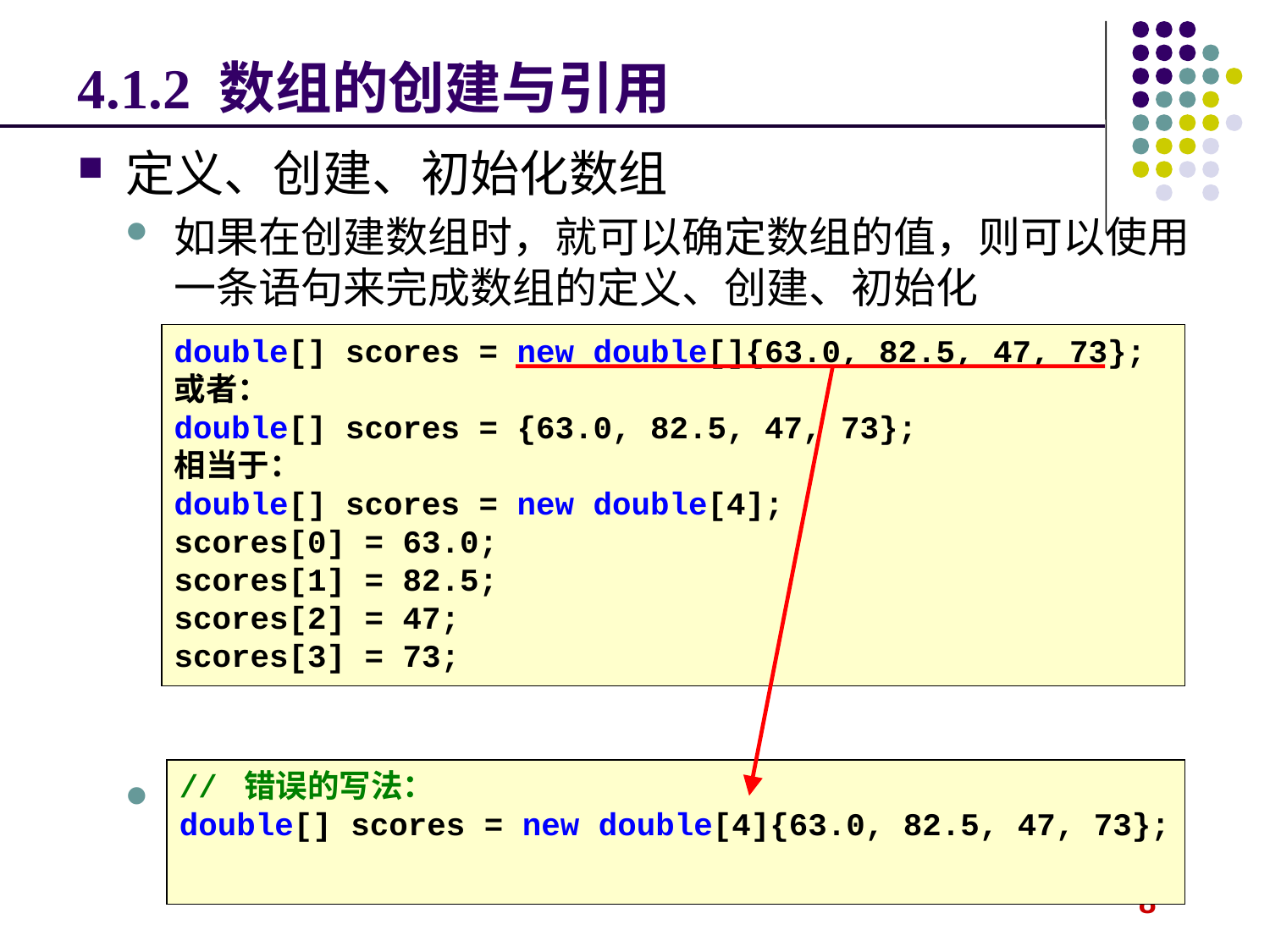

# 4.1.2 数组的创建与引用
定义、创建、初始化数组
如果在创建数组时，就可以确定数组的值，则可以使用一条语句来完成数组的定义、创建、初始化

注1: 如果用这种方法创建数组，则不能指定数组大小：
double[] scores = new double[]{63.0, 82.5, 47, 73};
或者：
double[] scores = {63.0, 82.5, 47, 73};
相当于：
double[] scores = new double[4];
scores[0] = 63.0;
scores[1] = 82.5;
scores[2] = 47;
scores[3] = 73;

// 错误的写法：
double[] scores = new double[4]{63.0, 82.5, 47, 73};